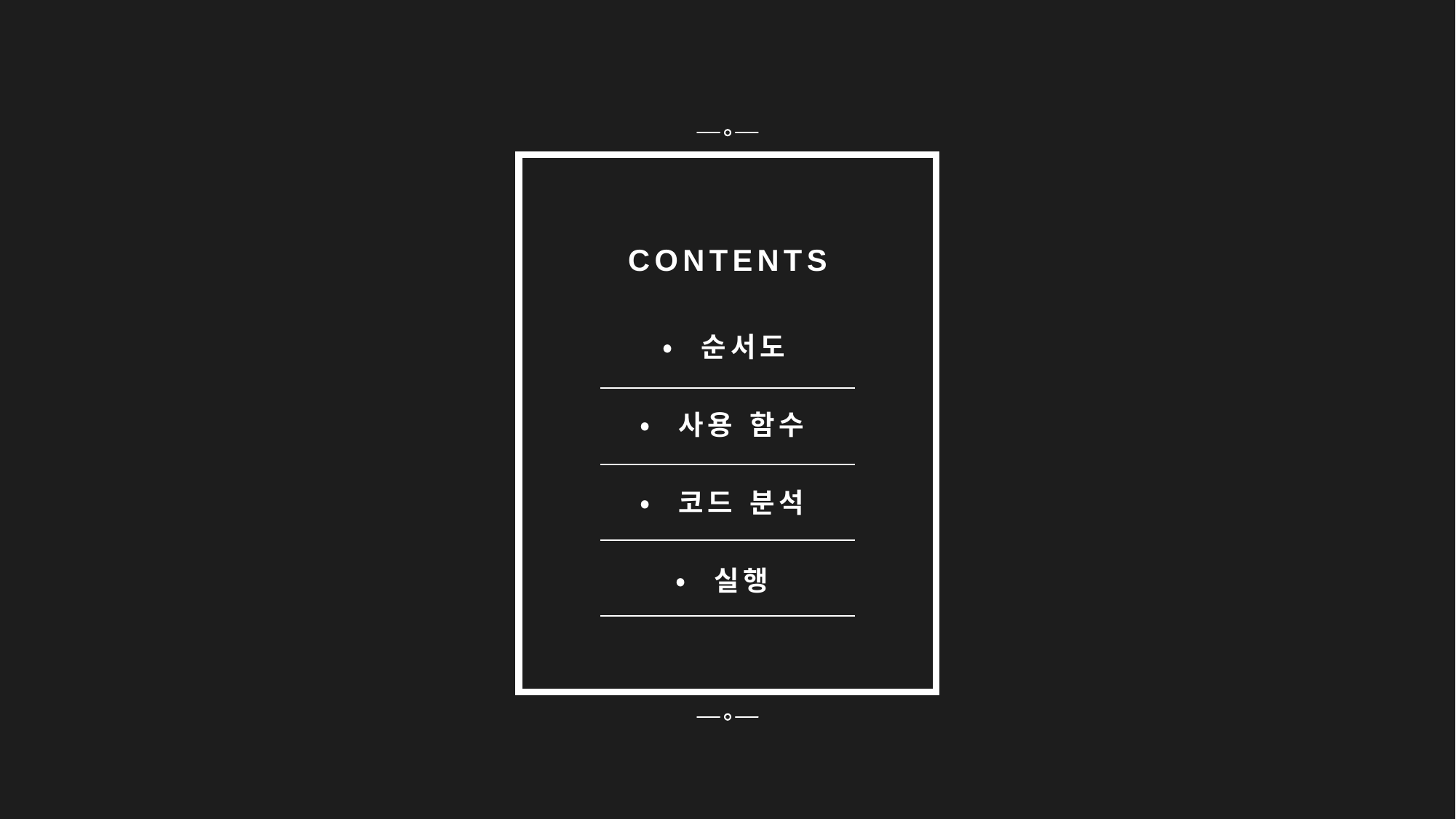

CONTENTS
•순서도
•사용 함수
•코드 분석
•실행